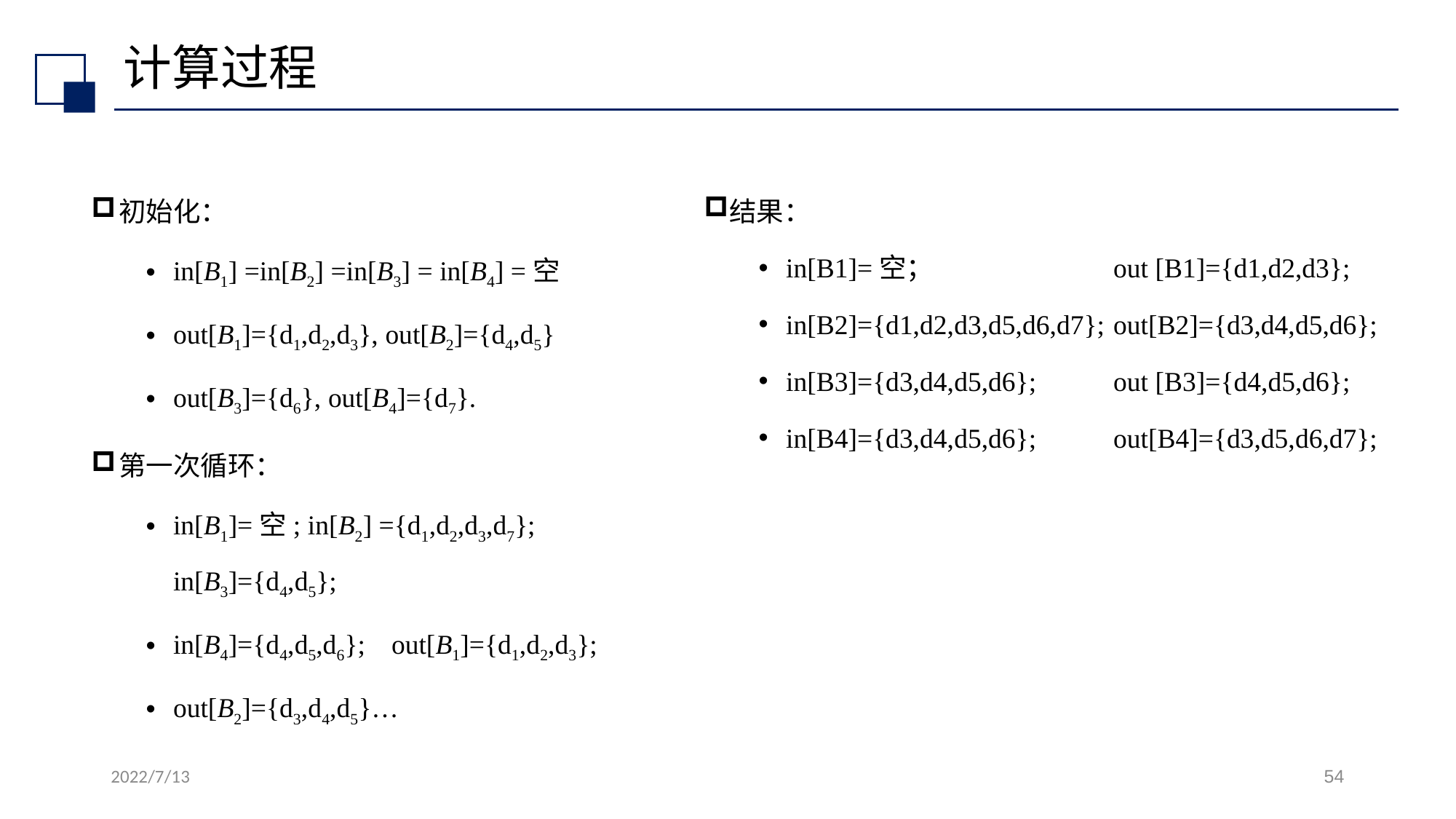

# 计算过程
初始化：
in[B1] =in[B2] =in[B3] = in[B4] =空
out[B1]={d1,d2,d3}, out[B2]={d4,d5}
out[B3]={d6}, out[B4]={d7}.
第一次循环：
in[B1]=空; in[B2] ={d1,d2,d3,d7};	 in[B3]={d4,d5};
in[B4]={d4,d5,d6}; 	out[B1]={d1,d2,d3};
out[B2]={d3,d4,d5}…
结果：
in[B1]=空；		out [B1]={d1,d2,d3};
in[B2]={d1,d2,d3,d5,d6,d7}; 	out[B2]={d3,d4,d5,d6};
in[B3]={d3,d4,d5,d6};	out [B3]={d4,d5,d6};
in[B4]={d3,d4,d5,d6}; 	out[B4]={d3,d5,d6,d7};
2022/7/13
54